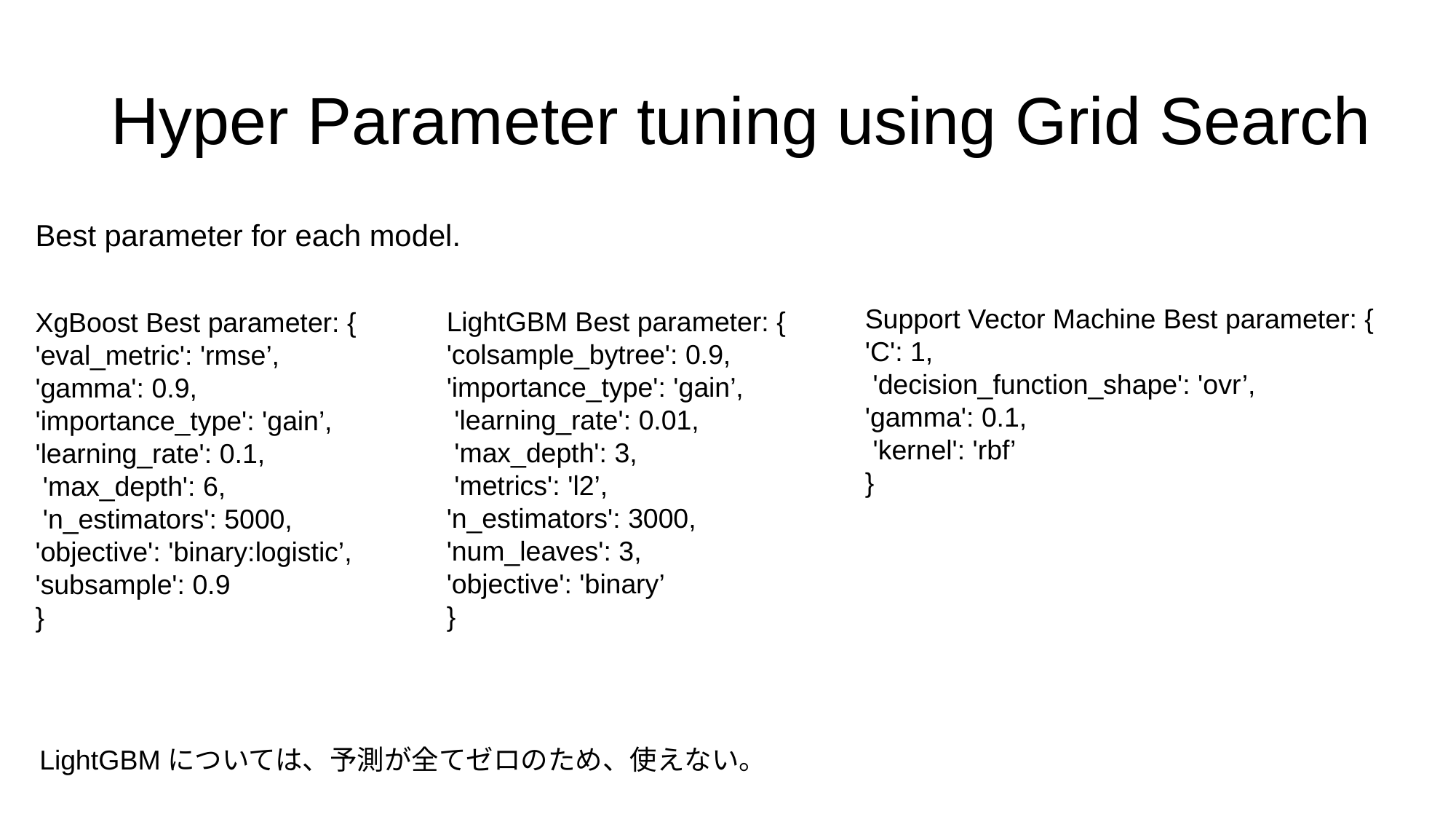

# Hyper Parameter tuning using Grid Search
Best parameter for each model.
Support Vector Machine Best parameter: {
'C': 1,
 'decision_function_shape': 'ovr’,
'gamma': 0.1,
 'kernel': 'rbf’
}
LightGBM Best parameter: {
'colsample_bytree': 0.9,
'importance_type': 'gain’,
 'learning_rate': 0.01,
 'max_depth': 3,
 'metrics': 'l2’,
'n_estimators': 3000,
'num_leaves': 3,
'objective': 'binary’
}
XgBoost Best parameter: {
'eval_metric': 'rmse’,
'gamma': 0.9,
'importance_type': 'gain’,
'learning_rate': 0.1,
 'max_depth': 6,
 'n_estimators': 5000,
'objective': 'binary:logistic’,
'subsample': 0.9
}
LightGBMについては、予測が全てゼロのため、使えない。